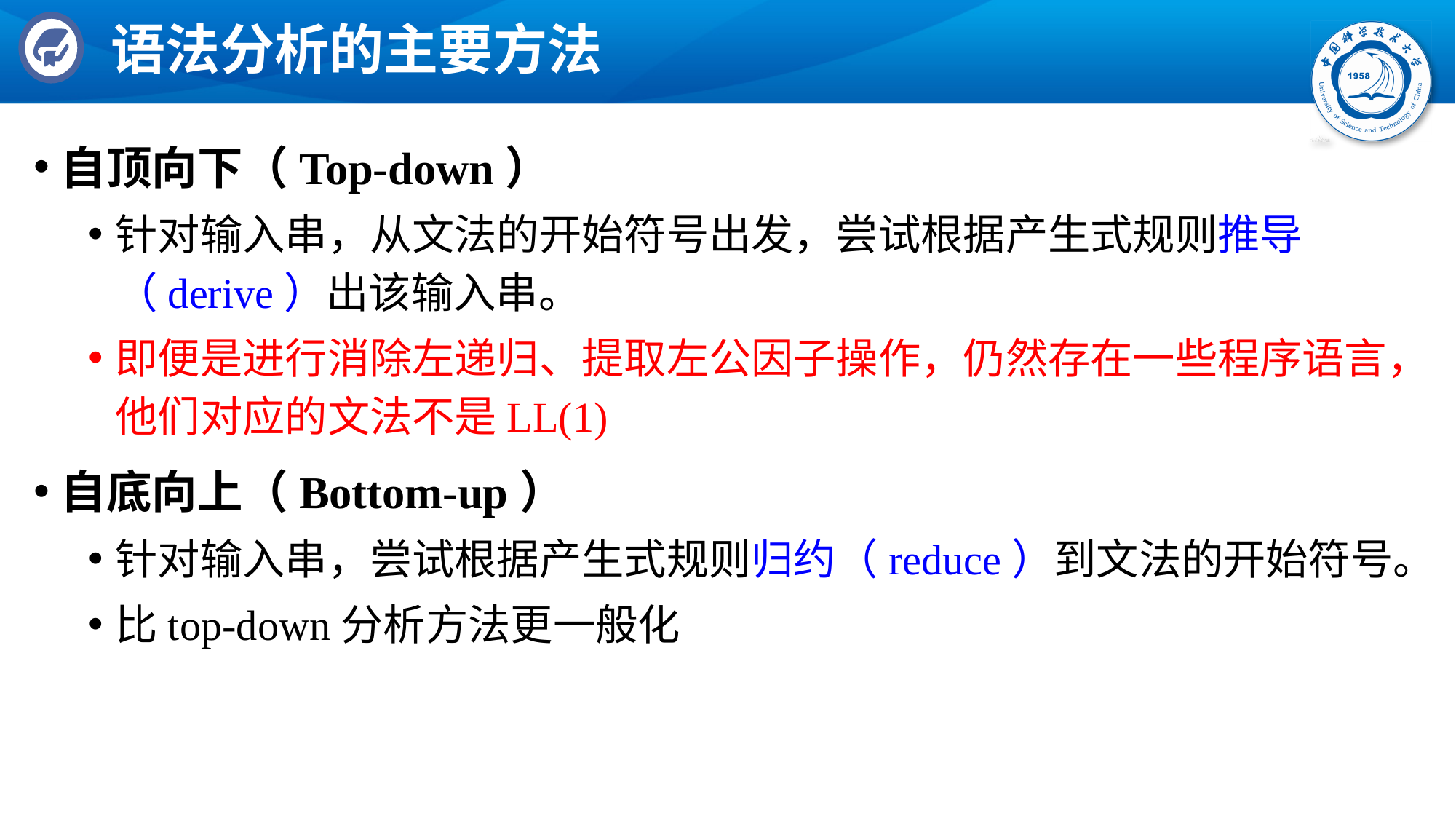

# 语法分析的主要方法
自顶向下（Top-down）
针对输入串，从文法的开始符号出发，尝试根据产生式规则推导（derive）出该输入串。
即便是进行消除左递归、提取左公因子操作，仍然存在一些程序语言，他们对应的文法不是LL(1)
自底向上（Bottom-up）
针对输入串，尝试根据产生式规则归约（reduce）到文法的开始符号。
比top-down分析方法更一般化